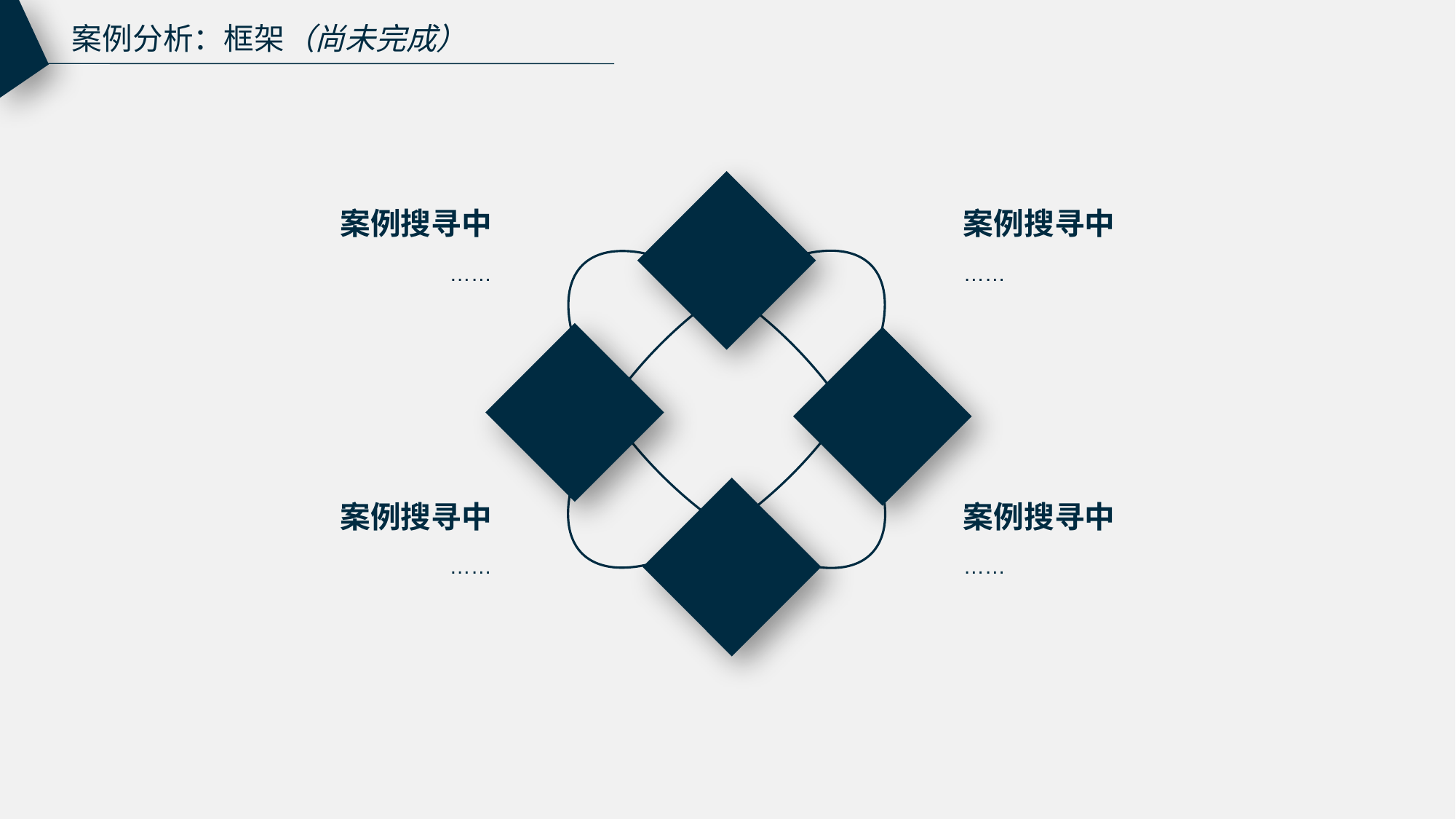

案例分析：框架（尚未完成）

案例搜寻中
案例搜寻中
……
……

案例搜寻中
案例搜寻中
……
……